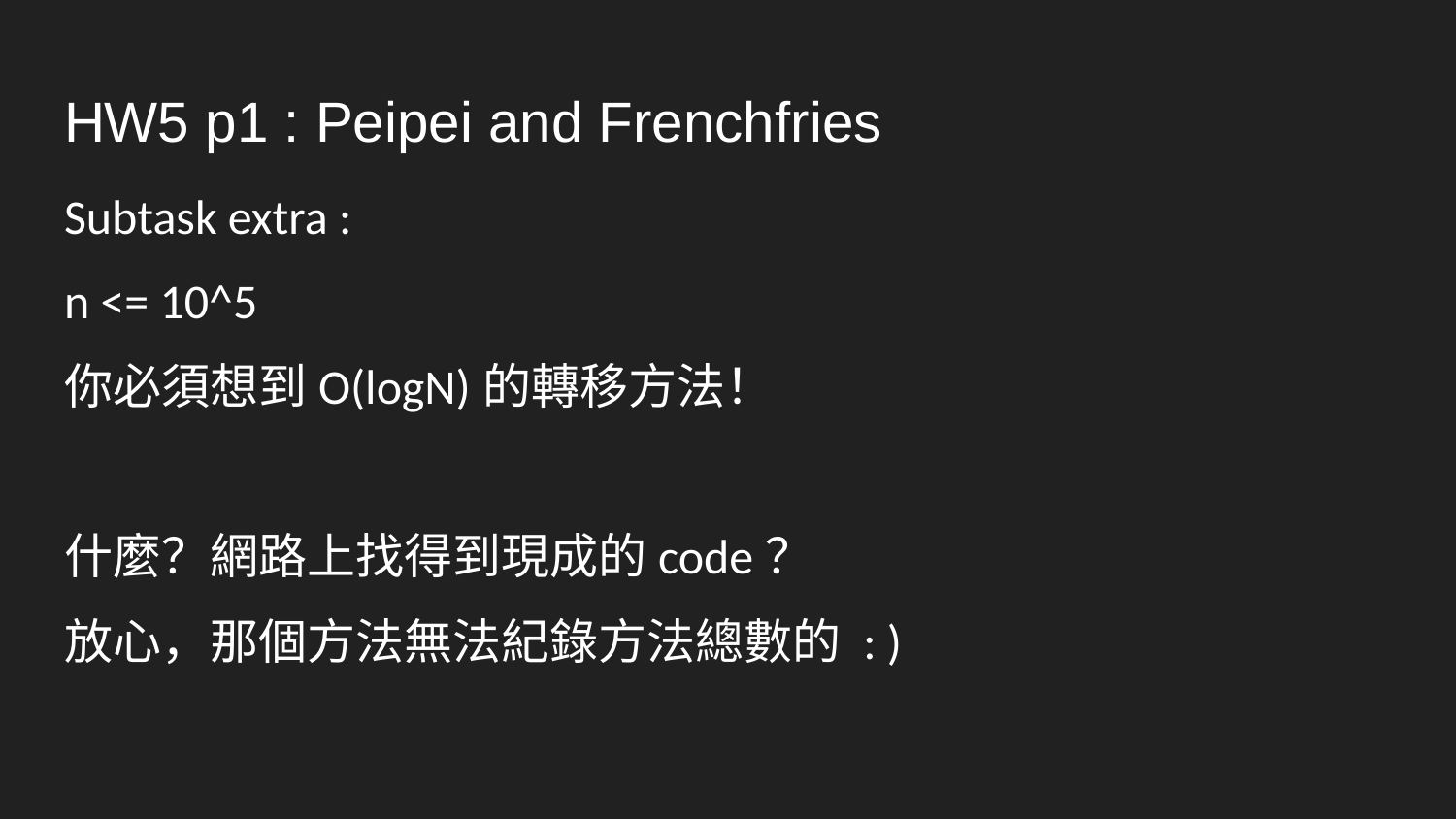

# HW5 p1 : Peipei and Frenchfries
Subtask extra :
n <= 10^5
你必須想到O(logN)的轉移方法！

什麼？網路上找得到現成的code？
放心，那個方法無法紀錄方法總數的 : )